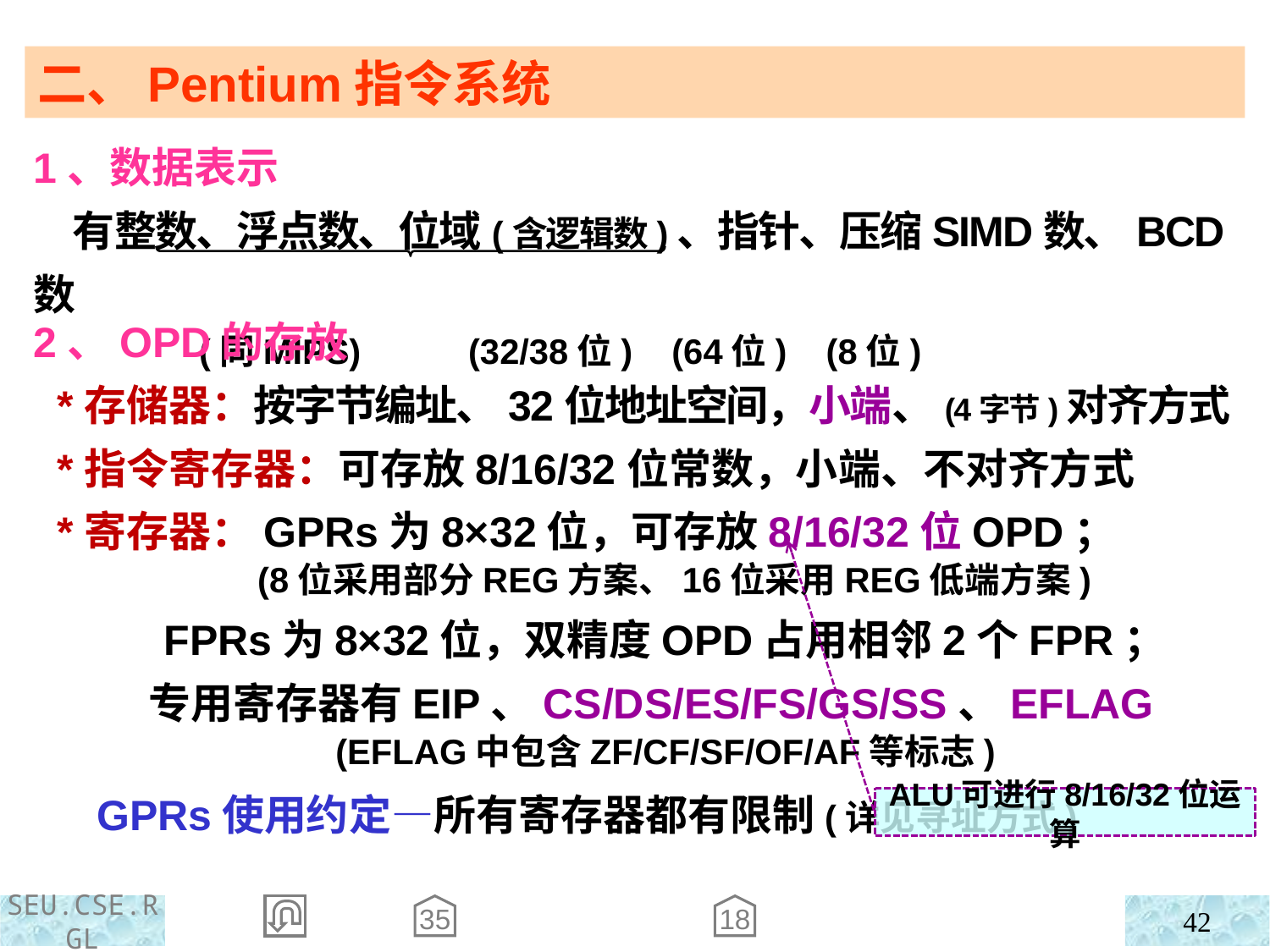

二、Pentium指令系统
1、数据表示
   有整数、浮点数、位域(含逻辑数)、指针、压缩SIMD数、BCD数
                 (同MIPS)           (32/38位)    (64位)    (8位)
2、OPD的存放
  *存储器：按字节编址、32位地址空间，小端、(4字节)对齐方式
  *指令寄存器：可存放8/16/32位常数，小端、不对齐方式
  *寄存器：GPRs为8×32位，可存放8/16/32位OPD；
                       (8位采用部分REG方案、16位采用REG低端方案)
           FPRs为8×32位，双精度OPD占用相邻2个FPR；
           专用寄存器有EIP、CS/DS/ES/FS/GS/SS、EFLAG
                               (EFLAG中包含ZF/CF/SF/OF/AF等标志)
     GPRs使用约定—所有寄存器都有限制(详见寻址方式)
ALU可进行8/16/32位运算
35
18

42